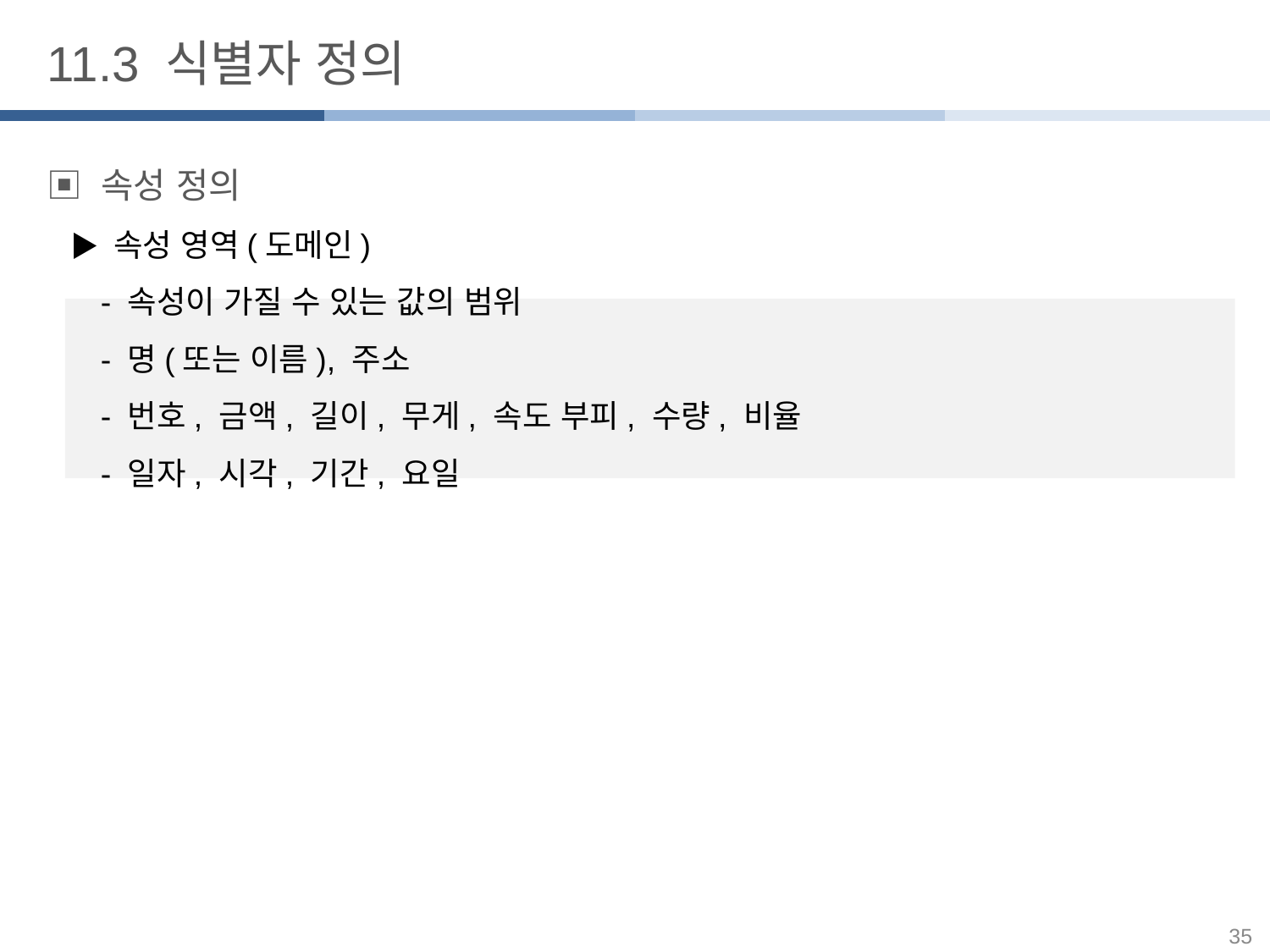

11.3 식별자 정의
▣ 속성 정의
   ▶ 속성 영역(도메인)
      - 속성이 가질 수 있는 값의 범위
      - 명(또는 이름), 주소
      - 번호, 금액, 길이, 무게, 속도 부피, 수량, 비율
      - 일자, 시각, 기간, 요일

35